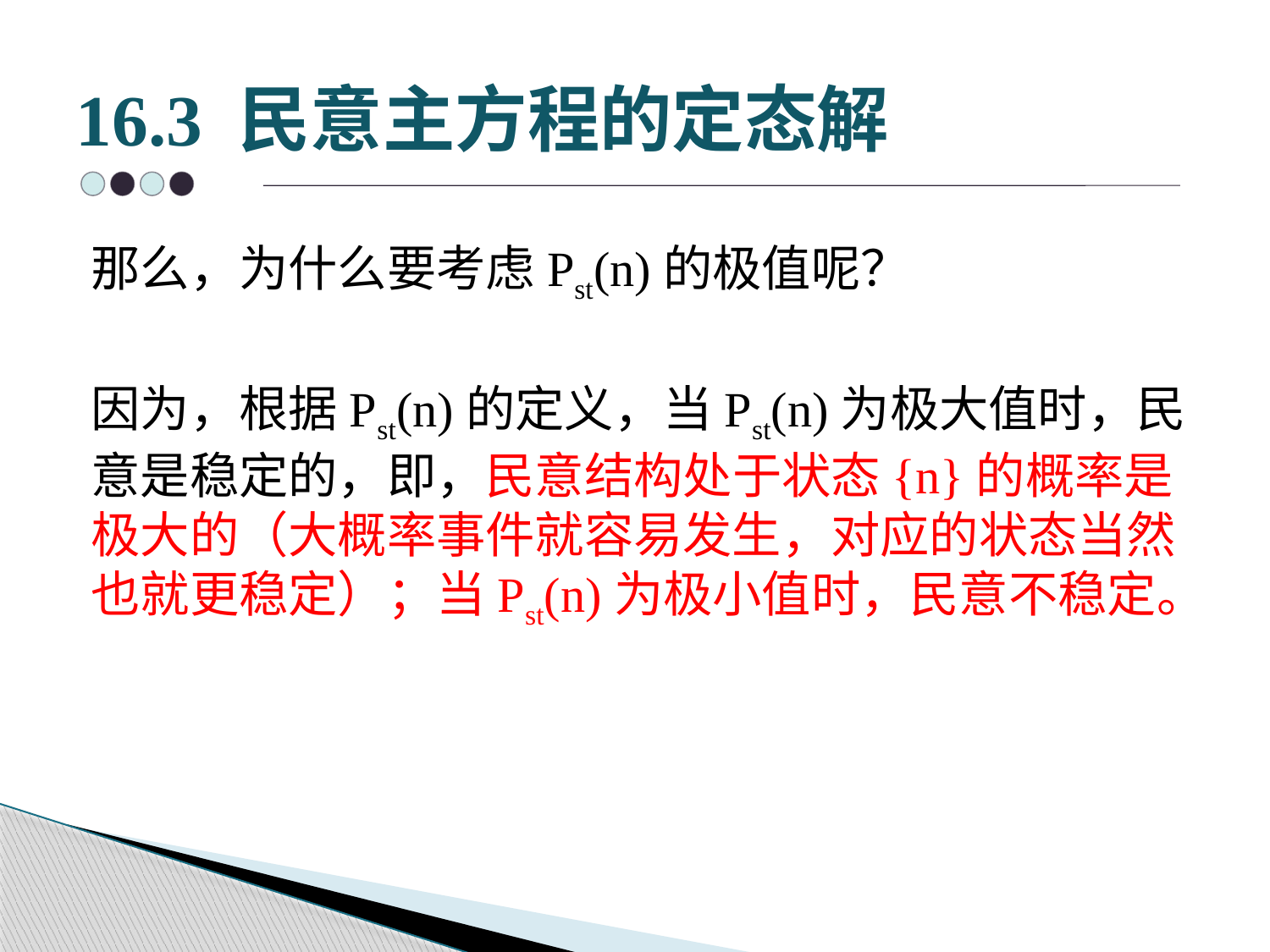

# 16.3 民意主方程的定态解

那么，为什么要考虑Pst(n)的极值呢？

因为，根据Pst(n)的定义，当Pst(n)为极大值时，民意是稳定的，即，民意结构处于状态{n}的概率是极大的（大概率事件就容易发生，对应的状态当然也就更稳定）；当Pst(n)为极小值时，民意不稳定。